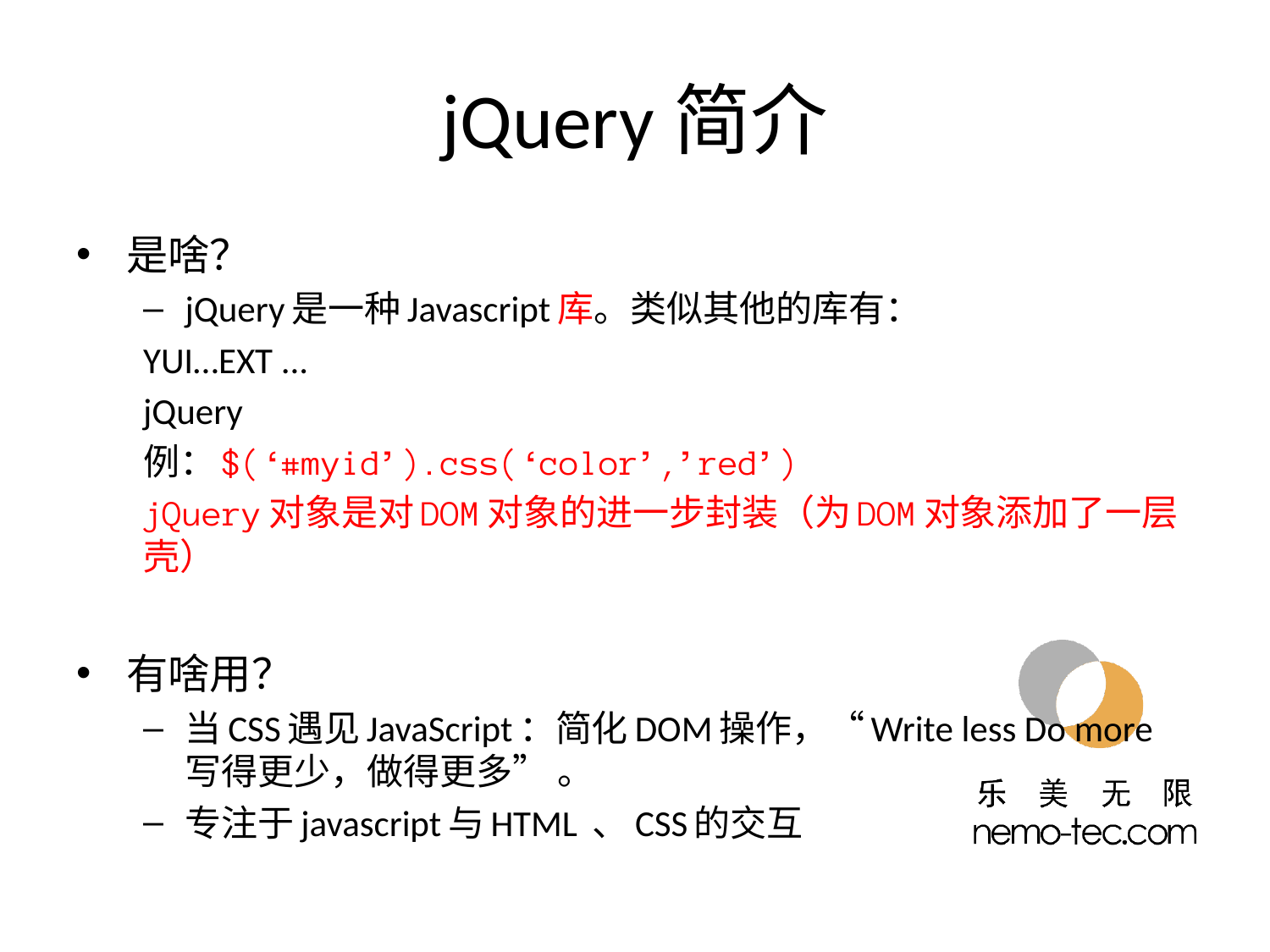

# jQuery简介
是啥？
jQuery是一种Javascript库。类似其他的库有：
YUI…EXT ...
jQuery
例：$(‘#myid’).css(‘color’,’red’)
jQuery对象是对DOM对象的进一步封装（为DOM对象添加了一层壳）

有啥用？
当CSS遇见JavaScript：简化DOM操作，“Write less Do more写得更少，做得更多” 。
专注于javascript与HTML 、CSS的交互